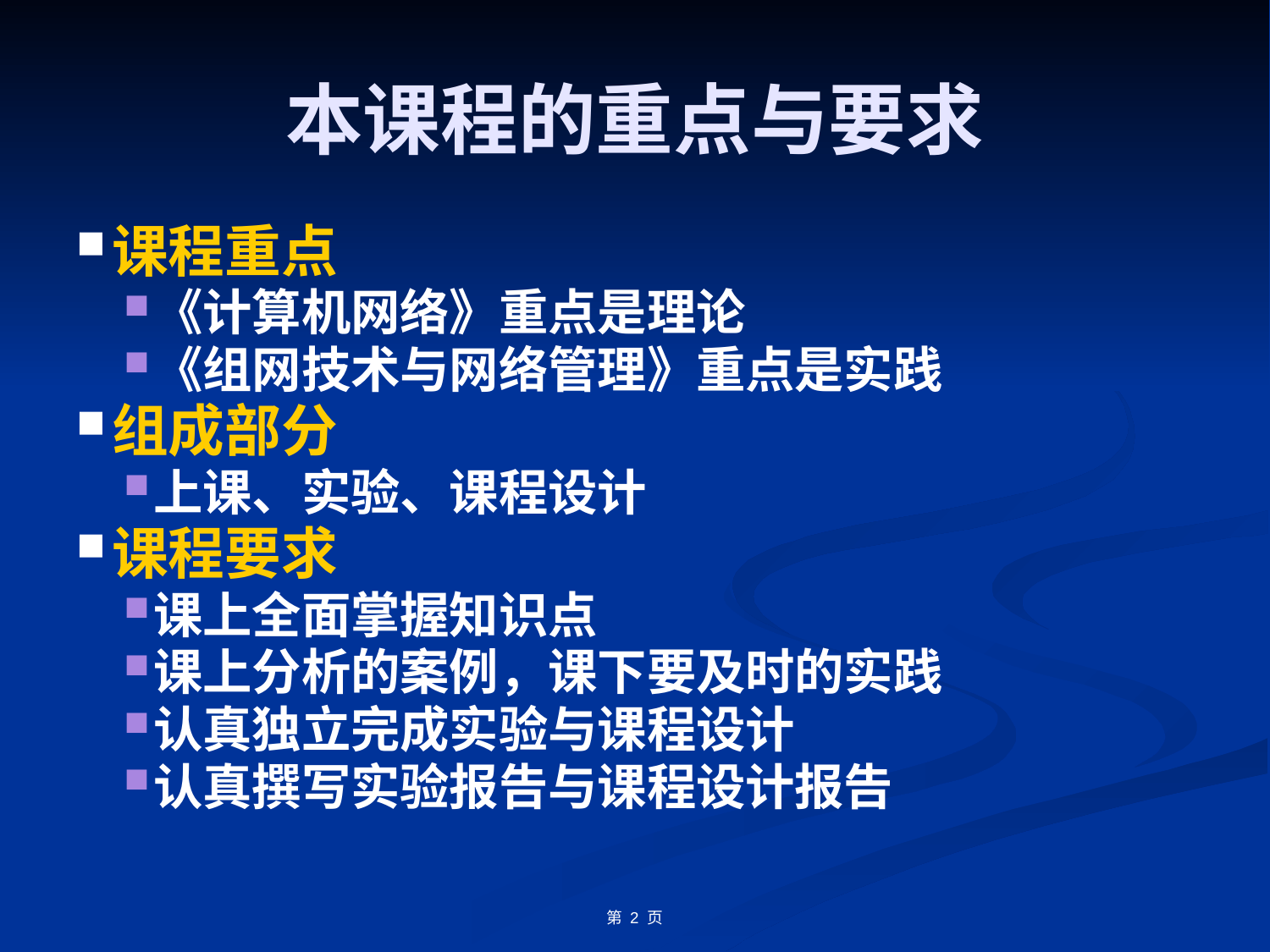

# 本课程的重点与要求
课程重点
《计算机网络》重点是理论
《组网技术与网络管理》重点是实践
组成部分
上课、实验、课程设计
课程要求
课上全面掌握知识点
课上分析的案例，课下要及时的实践
认真独立完成实验与课程设计
认真撰写实验报告与课程设计报告

第 2 页